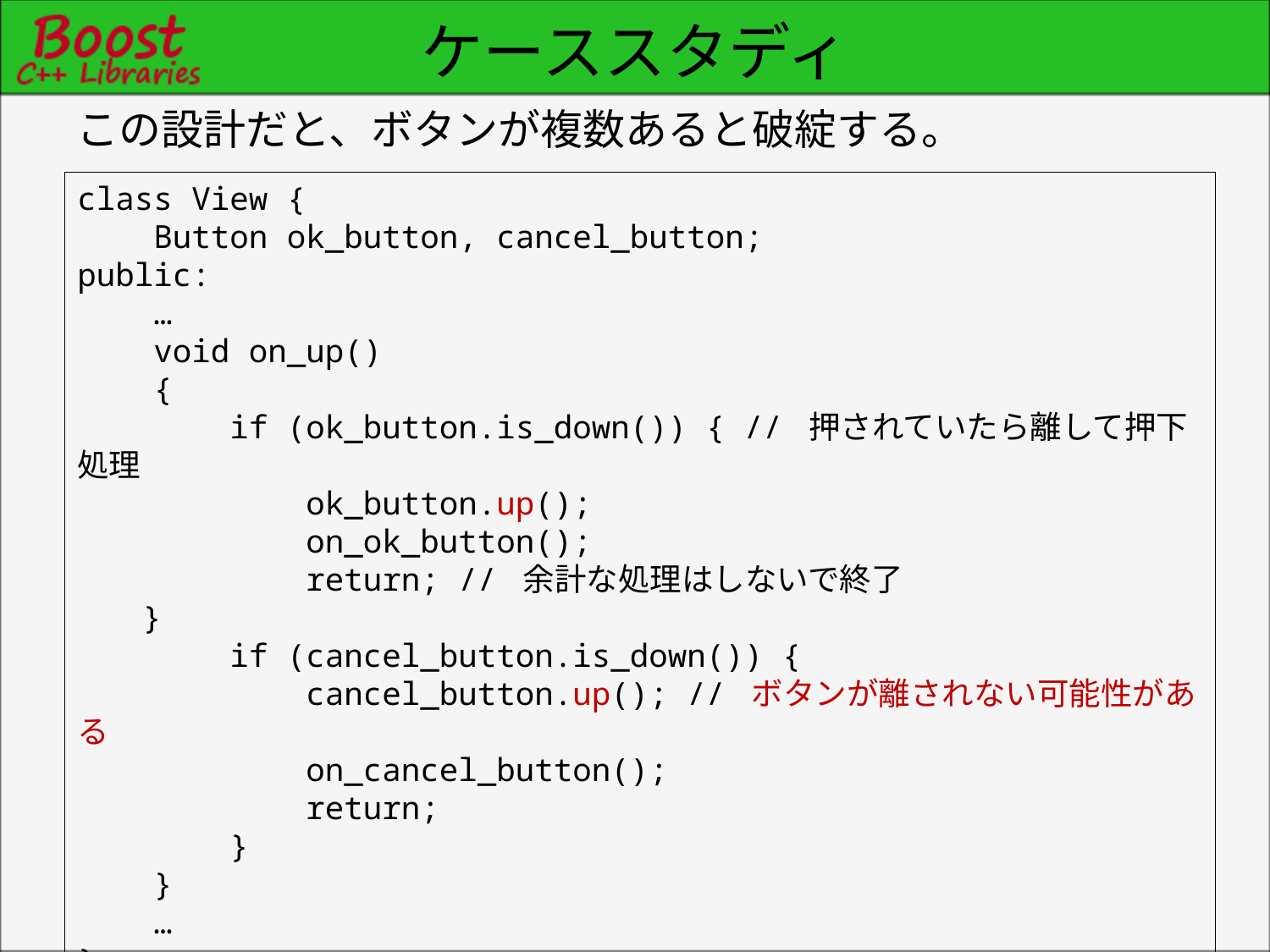

# ケーススタディ
この設計だと、ボタンが複数あると破綻する。
class View {
    Button ok_button, cancel_button;
public:
    …
    void on_up()
    {
        if (ok_button.is_down()) { // 押されていたら離して押下処理
            ok_button.up();
            on_ok_button();
            return; // 余計な処理はしないで終了
        }
        if (cancel_button.is_down()) {
            cancel_button.up(); // ボタンが離されない可能性がある
            on_cancel_button();
            return;
        }
    }
    …
};